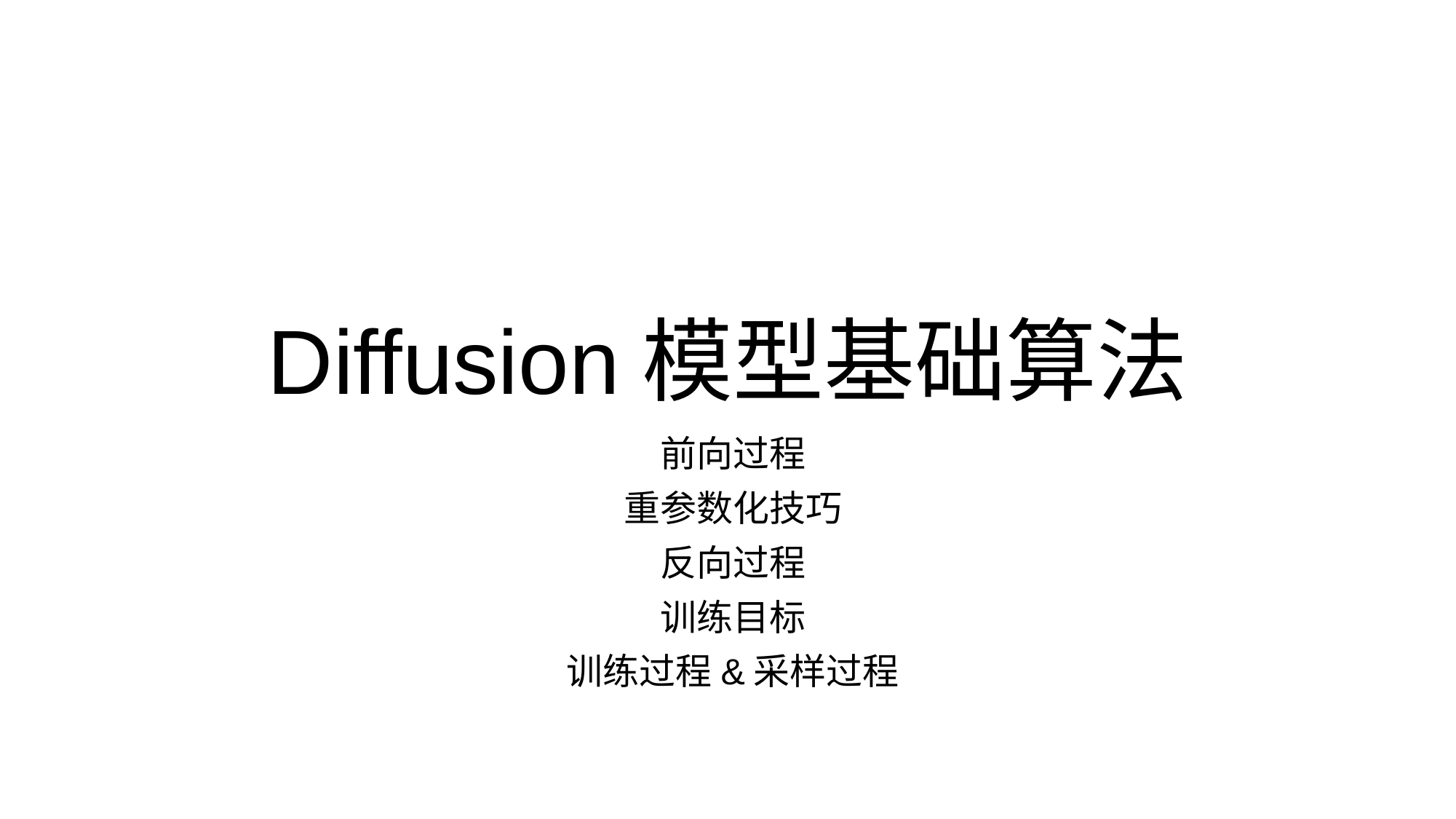

# Diffusion模型基础算法
前向过程
重参数化技巧
反向过程
训练目标
训练过程&采样过程